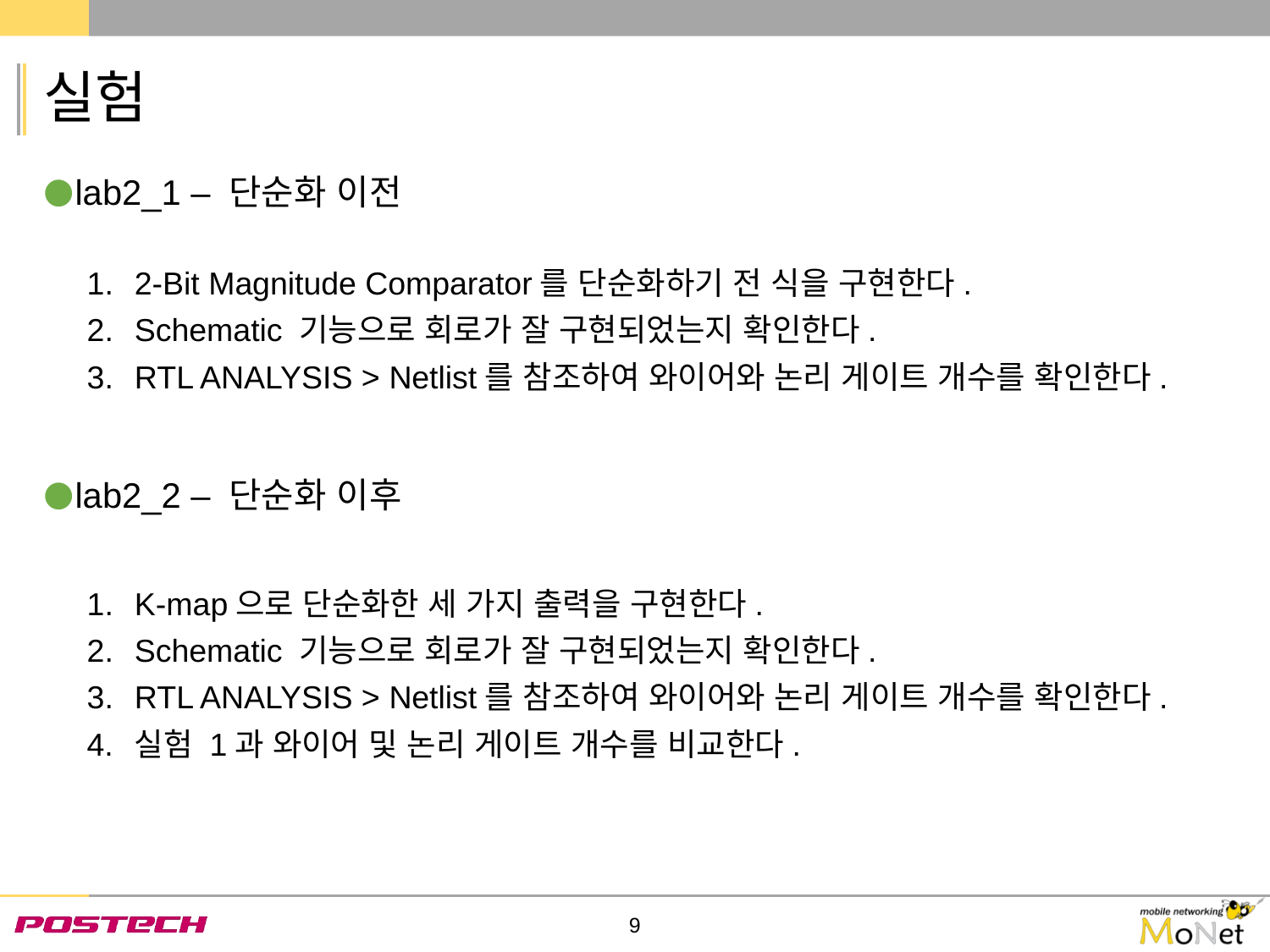

# 실험
lab2_1 – 단순화 이전
2-Bit Magnitude Comparator를 단순화하기 전 식을 구현한다.
Schematic 기능으로 회로가 잘 구현되었는지 확인한다.
RTL ANALYSIS > Netlist를 참조하여 와이어와 논리 게이트 개수를 확인한다.

lab2_2 – 단순화 이후

K-map으로 단순화한 세 가지 출력을 구현한다.
Schematic 기능으로 회로가 잘 구현되었는지 확인한다.
RTL ANALYSIS > Netlist를 참조하여 와이어와 논리 게이트 개수를 확인한다.
실험 1과 와이어 및 논리 게이트 개수를 비교한다.